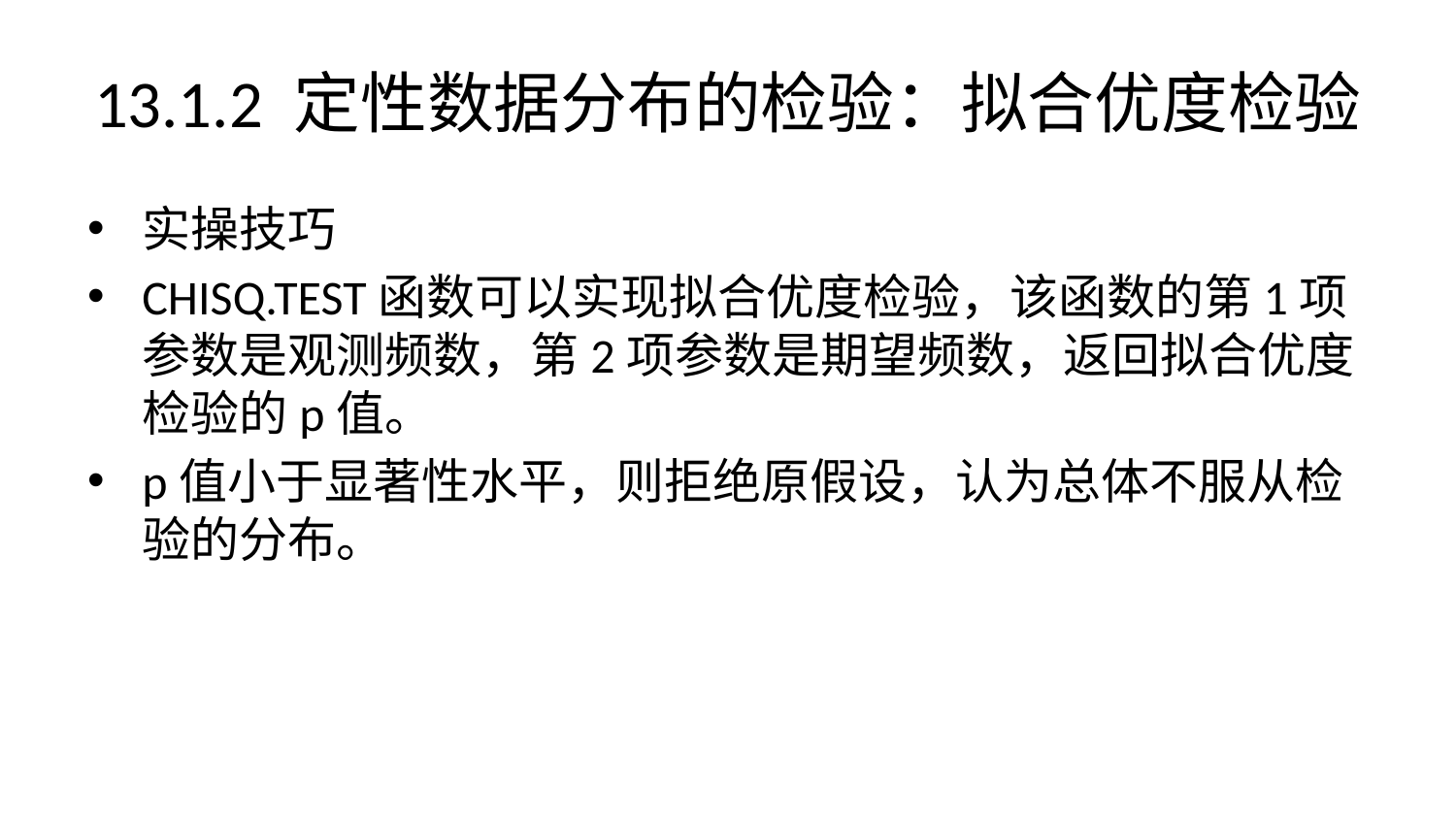

# 13.1.2 定性数据分布的检验：拟合优度检验
实操技巧
CHISQ.TEST函数可以实现拟合优度检验，该函数的第1项参数是观测频数，第2项参数是期望频数，返回拟合优度检验的p值。
p值小于显著性水平，则拒绝原假设，认为总体不服从检验的分布。